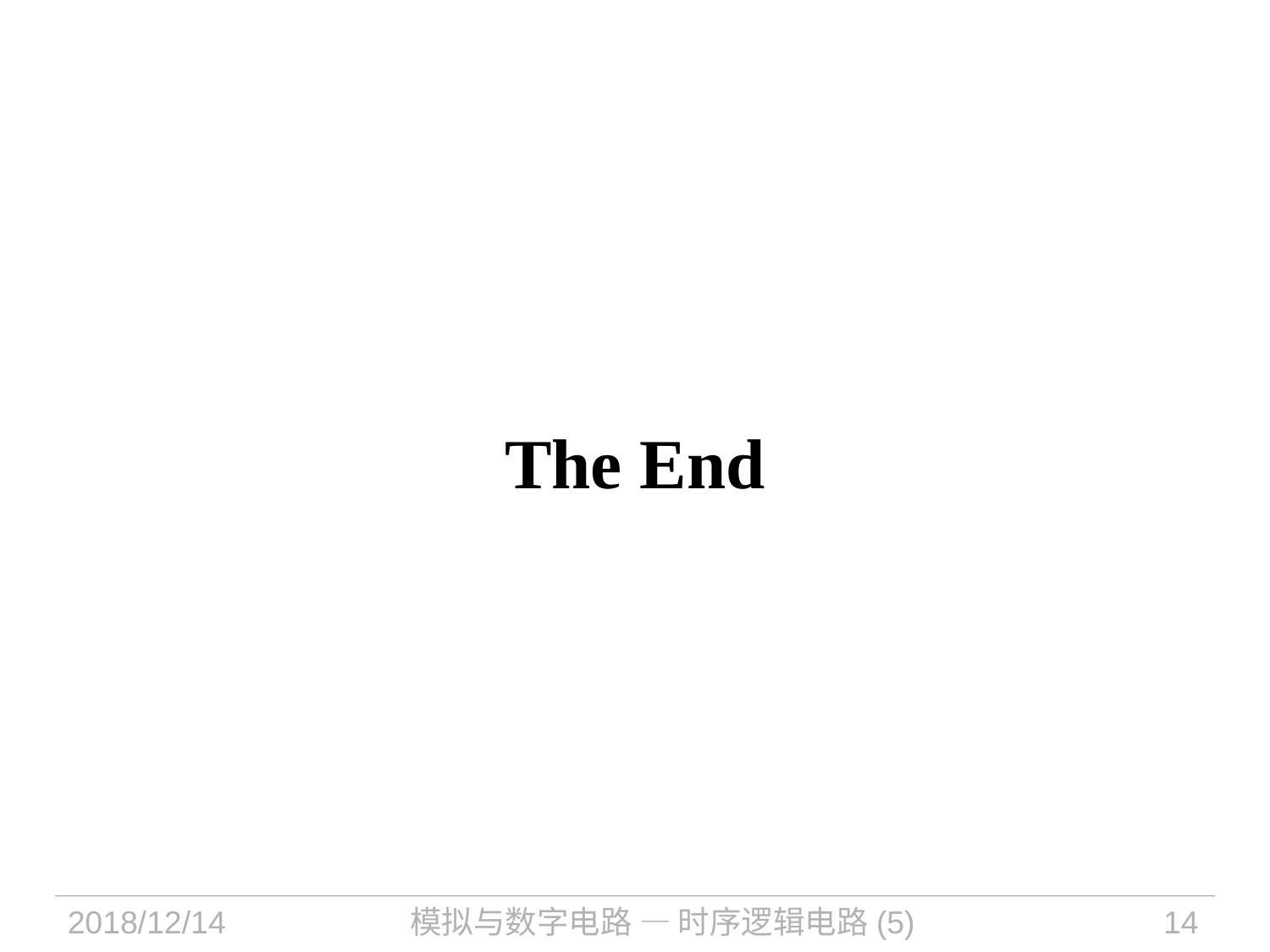

# The End
2018/12/14
模拟与数字电路 — 时序逻辑电路(5)
14